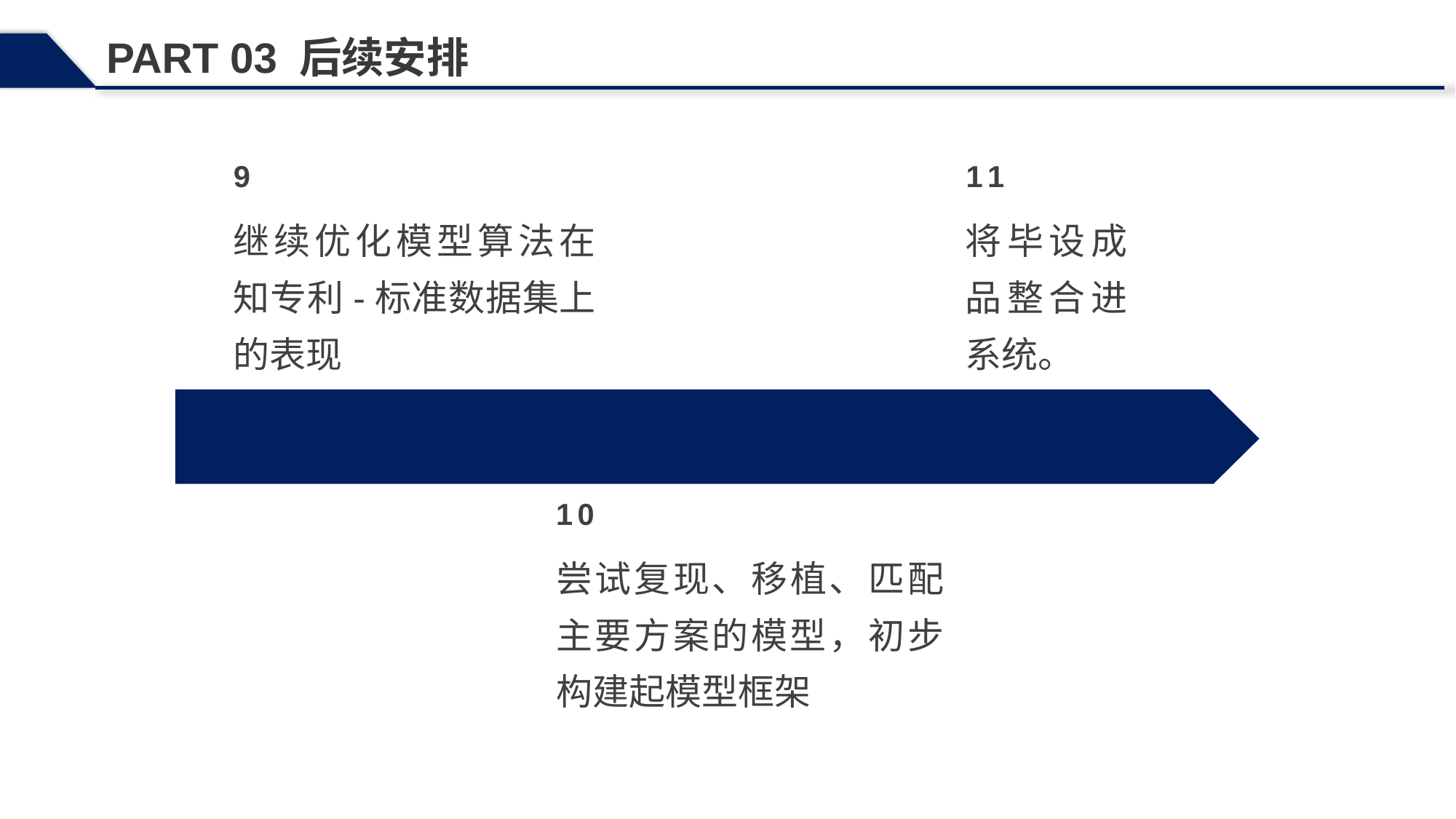

PART 03 后续安排

11
将毕设成品整合进系统。
9
继续优化模型算法在知专利-标准数据集上的表现

10
尝试复现、移植、匹配主要方案的模型，初步构建起模型框架